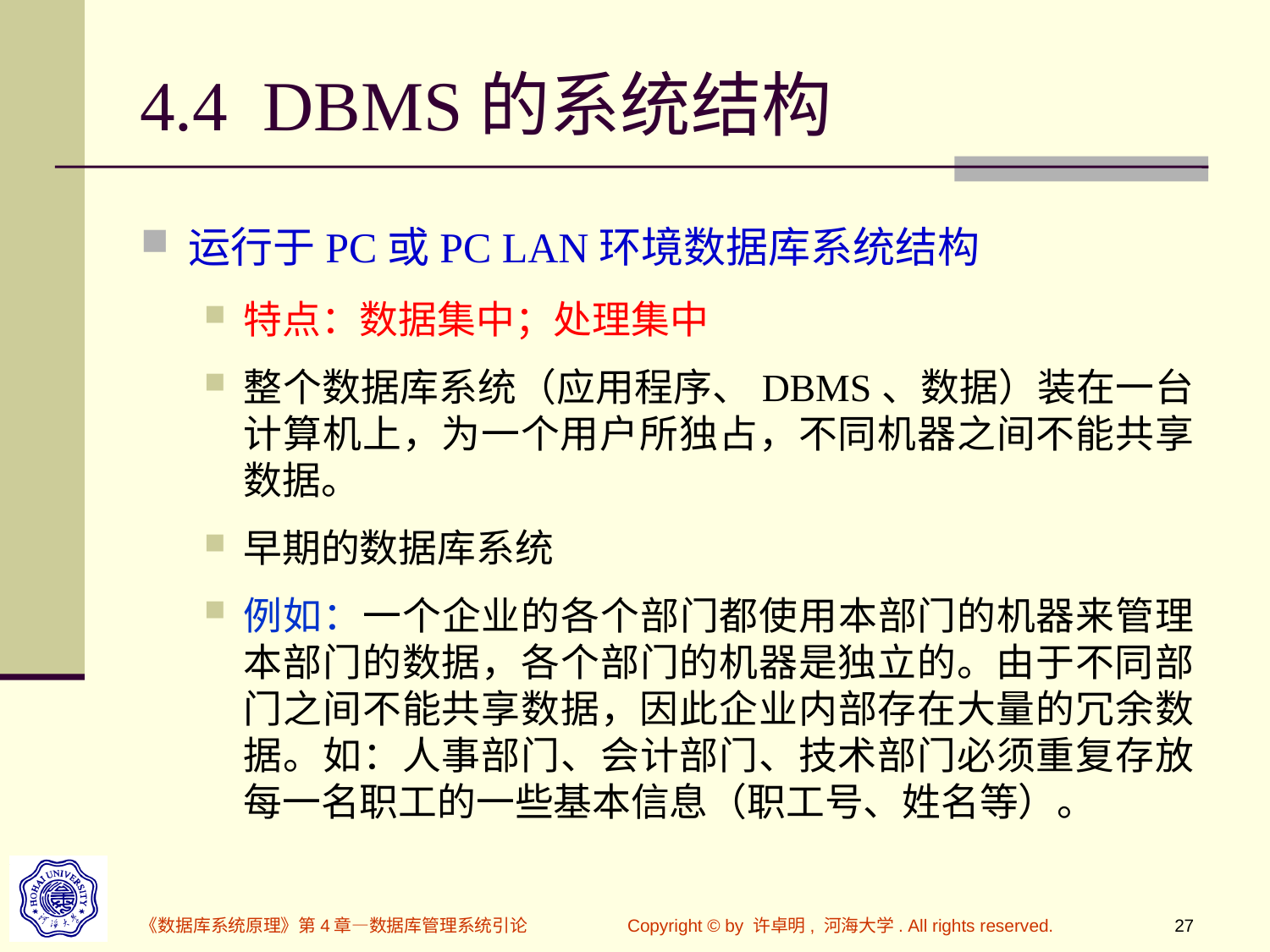

# 4.4  DBMS的系统结构
运行于PC或PC LAN环境数据库系统结构
特点：数据集中；处理集中
整个数据库系统（应用程序、DBMS、数据）装在一台计算机上，为一个用户所独占，不同机器之间不能共享数据。
早期的数据库系统
例如：一个企业的各个部门都使用本部门的机器来管理本部门的数据，各个部门的机器是独立的。由于不同部门之间不能共享数据，因此企业内部存在大量的冗余数据。如：人事部门、会计部门、技术部门必须重复存放每一名职工的一些基本信息（职工号、姓名等）。
《数据库系统原理》第4章—数据库管理系统引论
Copyright © by 许卓明, 河海大学. All rights reserved.
27